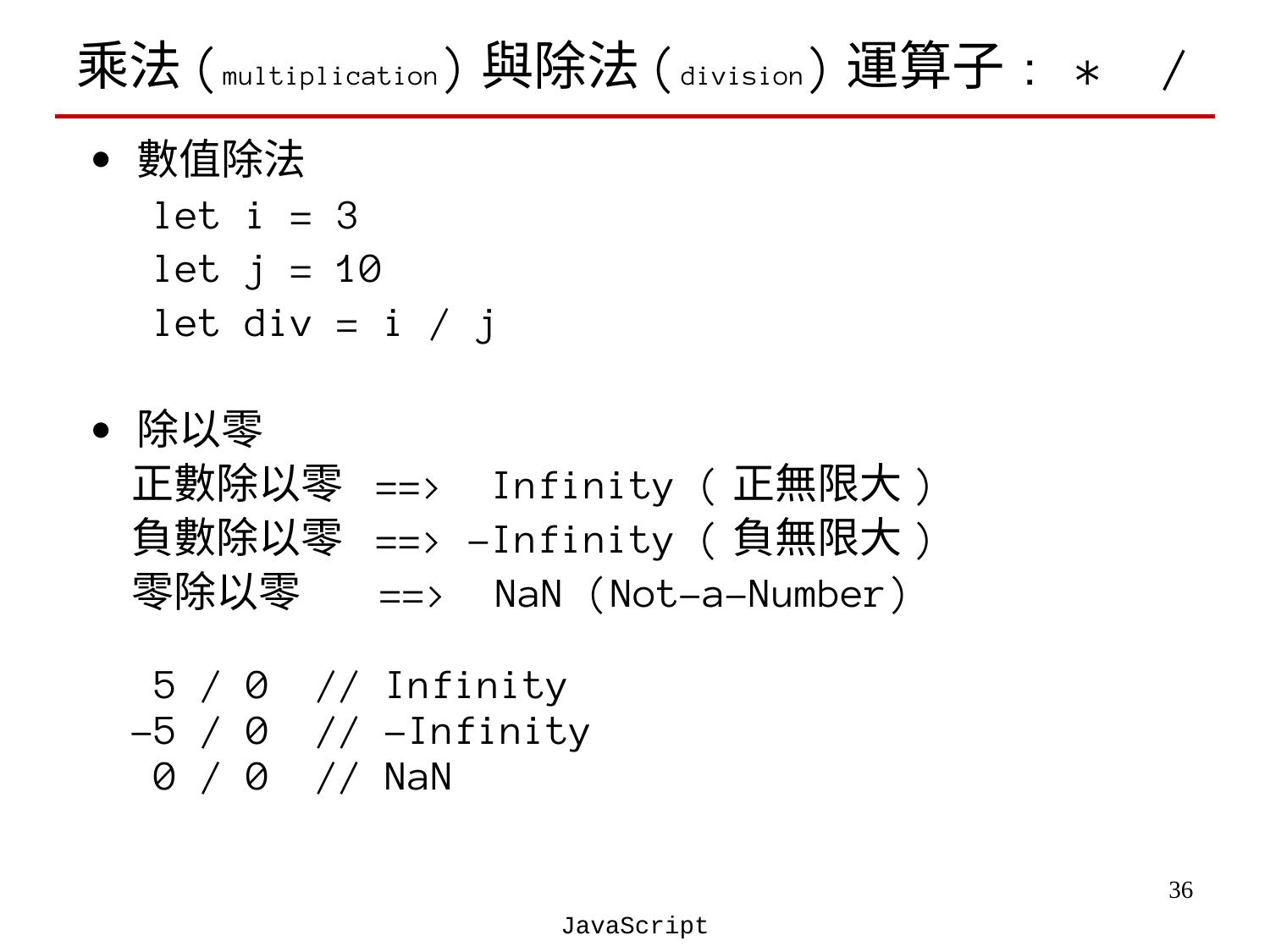

# 乘法(multiplication)與除法(division)運算子: *  /
數值除法
let i = 3
let j = 10
let div = i / j

除以零
正數除以零 ==>  Infinity (正無限大)
負數除以零 ==> -Infinity (負無限大)
零除以零   ==>  NaN (Not-a-Number)
 5 / 0  // Infinity
-5 / 0  // -Infinity
 0 / 0  // NaN
36
JavaScript